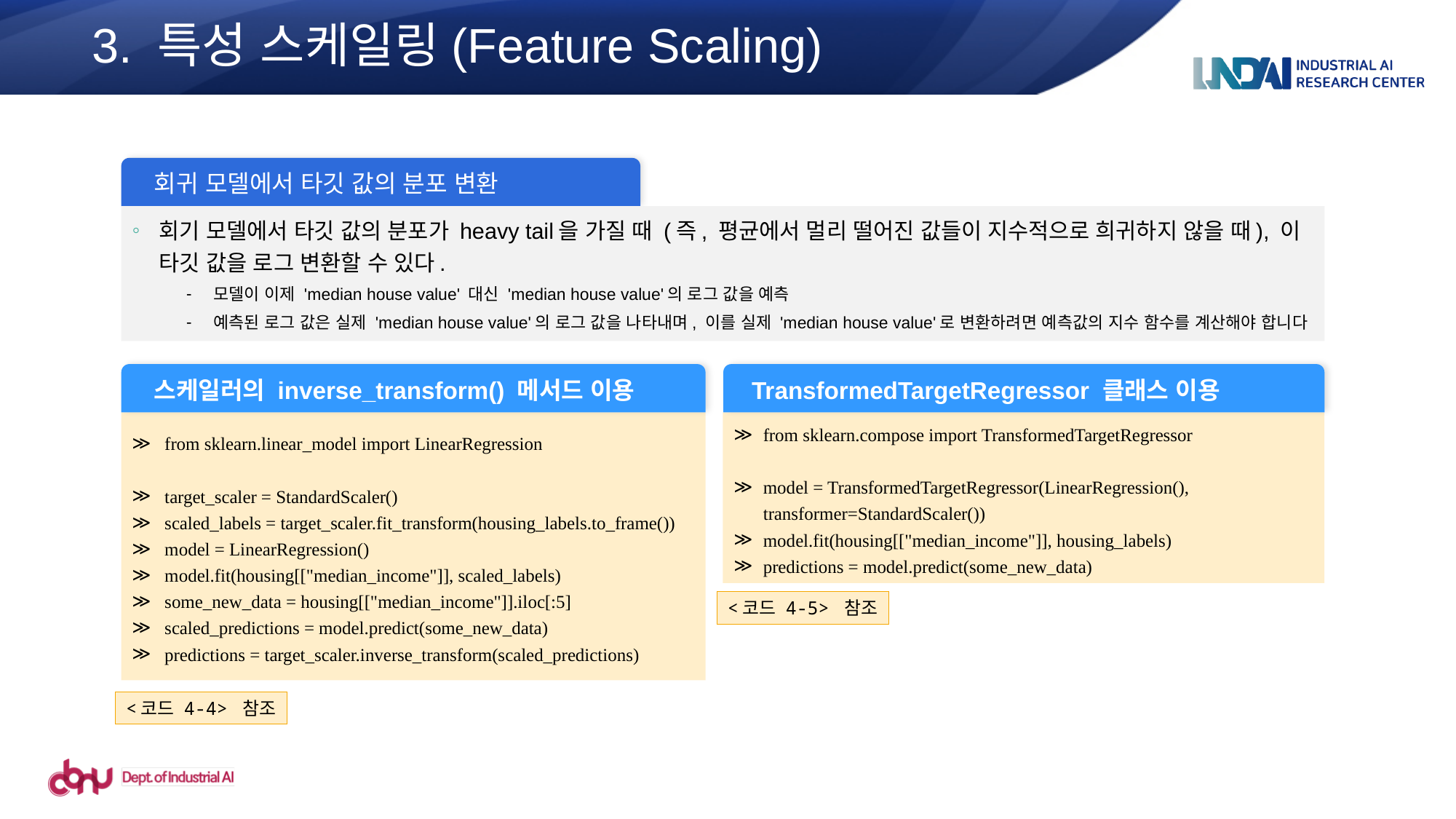

3. 특성 스케일링(Feature Scaling)
 회귀 모델에서 타깃 값의 분포 변환
회기 모델에서 타깃 값의 분포가 heavy tail을 가질 때 (즉, 평균에서 멀리 떨어진 값들이 지수적으로 희귀하지 않을 때), 이 타깃 값을 로그 변환할 수 있다.
모델이 이제 'median house value' 대신 'median house value'의 로그 값을 예측
예측된 로그 값은 실제 'median house value'의 로그 값을 나타내며, 이를 실제 'median house value'로 변환하려면 예측값의 지수 함수를 계산해야 합니다
 스케일러의 inverse_transform() 메서드 이용
 TransformedTargetRegressor 클래스 이용
from sklearn.linear_model import LinearRegression

target_scaler = StandardScaler()
scaled_labels = target_scaler.fit_transform(housing_labels.to_frame())
model = LinearRegression()
model.fit(housing[["median_income"]], scaled_labels)
some_new_data = housing[["median_income"]].iloc[:5]
scaled_predictions = model.predict(some_new_data)
predictions = target_scaler.inverse_transform(scaled_predictions)
from sklearn.compose import TransformedTargetRegressor

model = TransformedTargetRegressor(LinearRegression(), transformer=StandardScaler())
model.fit(housing[["median_income"]], housing_labels)
predictions = model.predict(some_new_data)
<코드 4-5> 참조
<코드 4-4> 참조